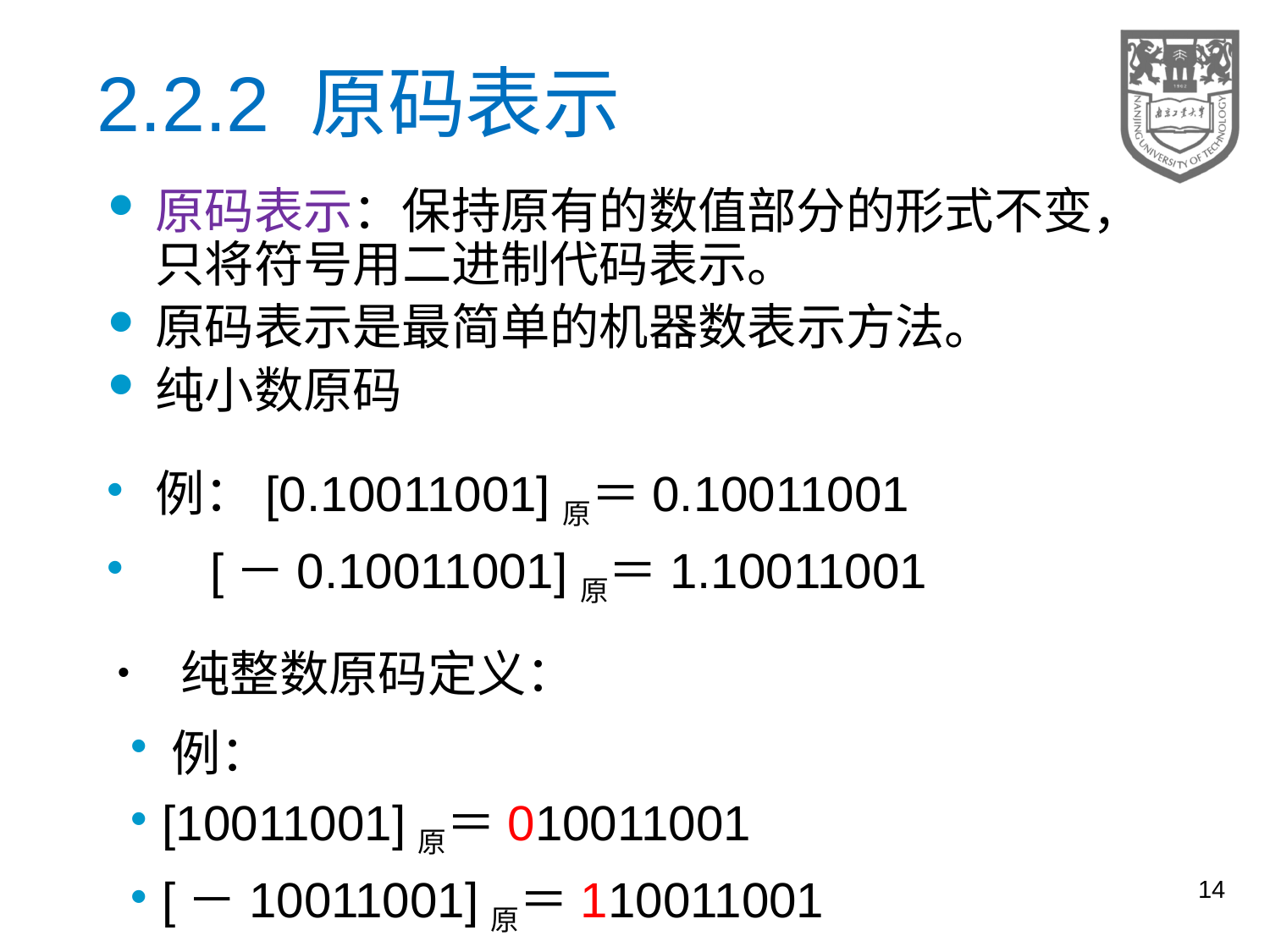

# 2.2.2 原码表示
原码表示：保持原有的数值部分的形式不变，只将符号用二进制代码表示。
原码表示是最简单的机器数表示方法。
纯小数原码
例：[0.10011001]原＝0.10011001
    [－0.10011001]原＝1.10011001
纯整数原码定义：
 例：
 [10011001]原＝010011001
 [－10011001]原＝110011001
14